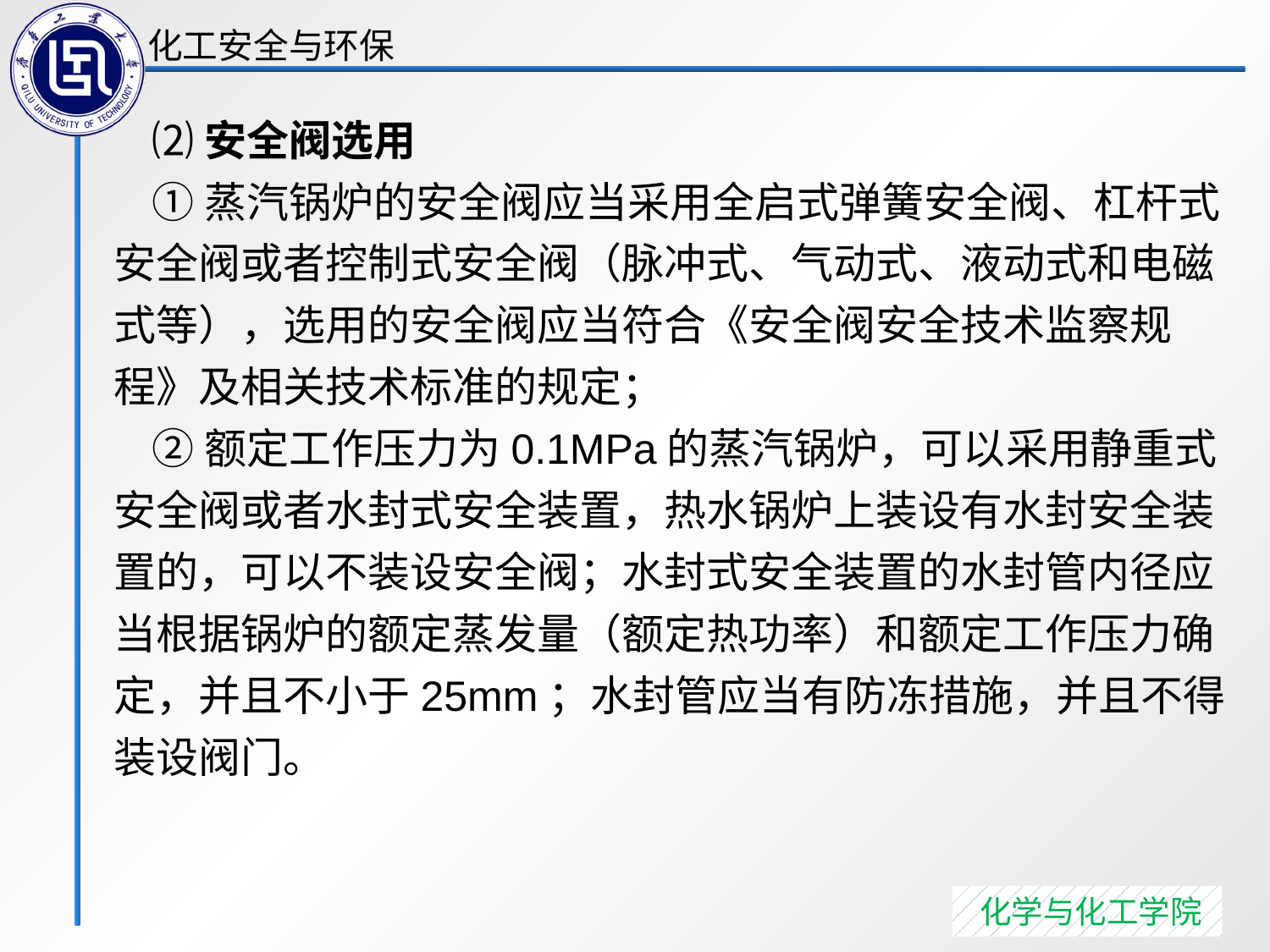

⑵安全阀选用
    ①蒸汽锅炉的安全阀应当采用全启式弹簧安全阀、杠杆式安全阀或者控制式安全阀（脉冲式、气动式、液动式和电磁式等），选用的安全阀应当符合《安全阀安全技术监察规程》及相关技术标准的规定；
    ②额定工作压力为0.1MPa的蒸汽锅炉，可以采用静重式安全阀或者水封式安全装置，热水锅炉上装设有水封安全装置的，可以不装设安全阀；水封式安全装置的水封管内径应当根据锅炉的额定蒸发量（额定热功率）和额定工作压力确定，并且不小于25mm；水封管应当有防冻措施，并且不得装设阀门。